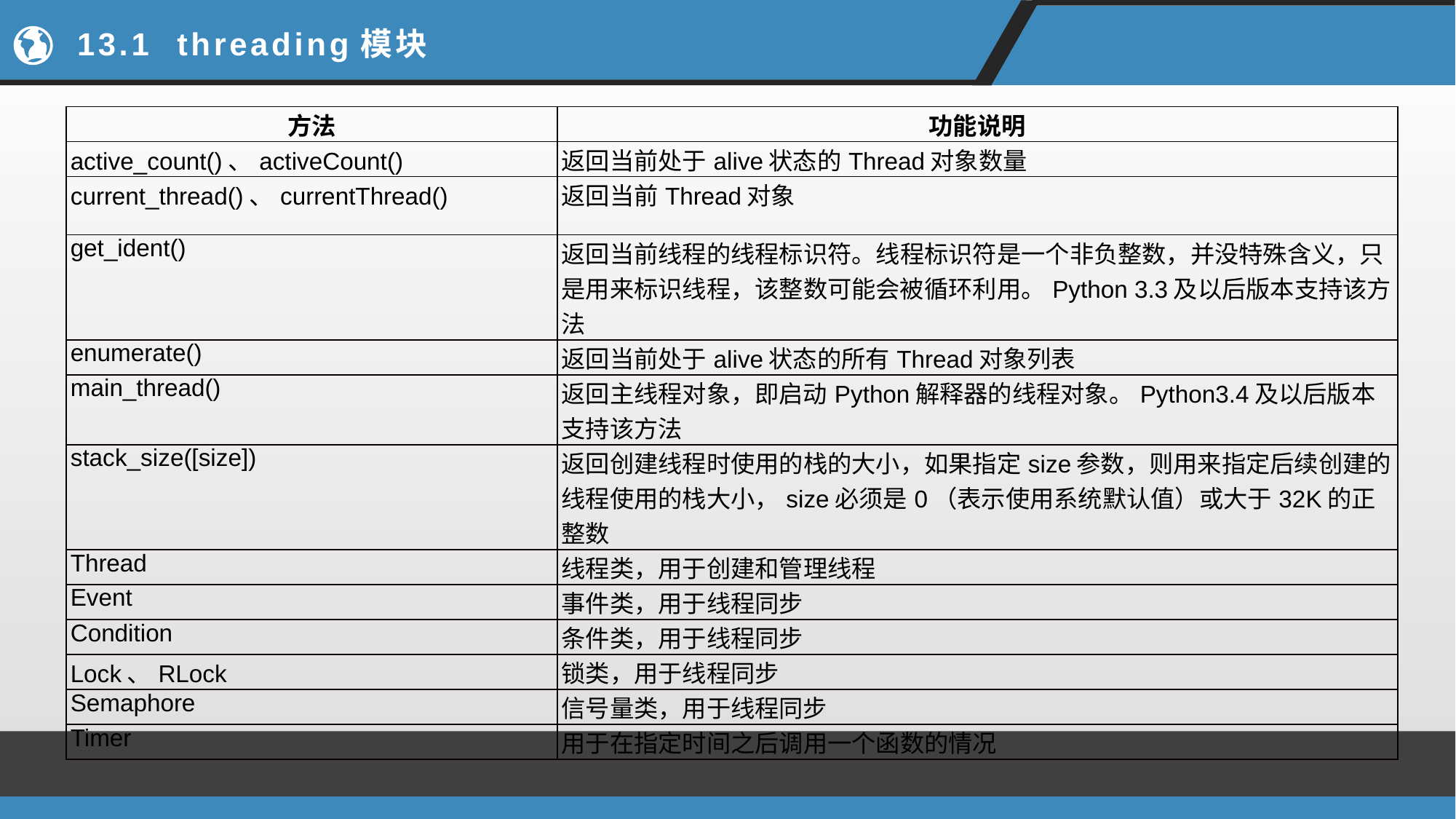

# 13.1  threading模块

| 方法 | 功能说明 |
| --- | --- |
| active\_count()、activeCount() | 返回当前处于alive状态的Thread对象数量 |
| current\_thread()、currentThread() | 返回当前Thread对象 |
| get\_ident() | 返回当前线程的线程标识符。线程标识符是一个非负整数，并没特殊含义，只是用来标识线程，该整数可能会被循环利用。Python 3.3及以后版本支持该方法 |
| enumerate() | 返回当前处于alive状态的所有Thread对象列表 |
| main\_thread() | 返回主线程对象，即启动Python解释器的线程对象。Python3.4及以后版本支持该方法 |
| stack\_size([size]) | 返回创建线程时使用的栈的大小，如果指定size参数，则用来指定后续创建的线程使用的栈大小，size必须是0（表示使用系统默认值）或大于32K的正整数 |
| Thread | 线程类，用于创建和管理线程 |
| Event | 事件类，用于线程同步 |
| Condition | 条件类，用于线程同步 |
| Lock、RLock | 锁类，用于线程同步 |
| Semaphore | 信号量类，用于线程同步 |
| Timer | 用于在指定时间之后调用一个函数的情况 |